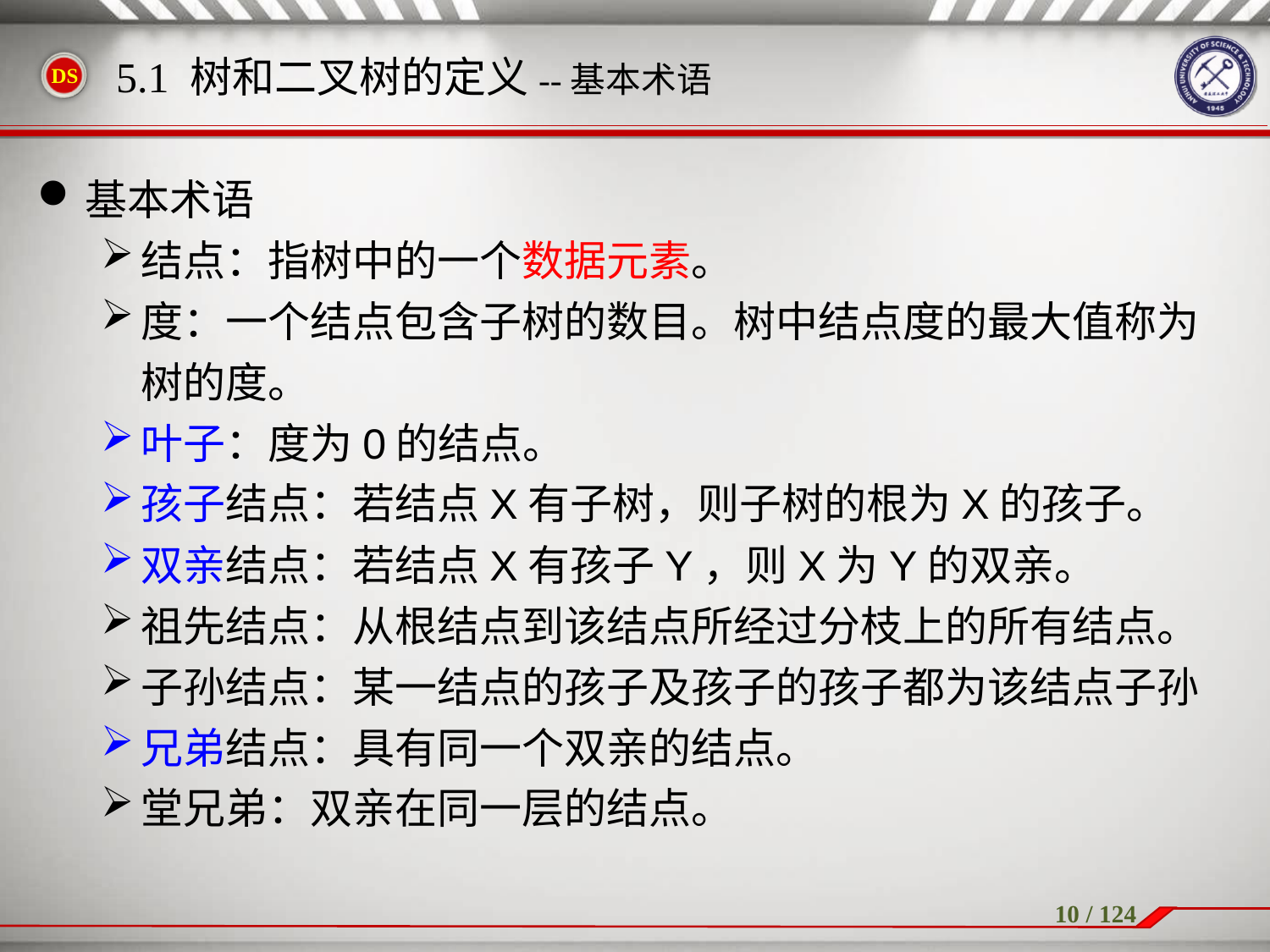

基本术语
结点：指树中的一个数据元素。
度：一个结点包含子树的数目。树中结点度的最大值称为树的度。
叶子：度为0的结点。
孩子结点：若结点X有子树，则子树的根为X的孩子。
双亲结点：若结点X有孩子Y，则X为Y的双亲。
祖先结点：从根结点到该结点所经过分枝上的所有结点。
子孙结点：某一结点的孩子及孩子的孩子都为该结点子孙
兄弟结点：具有同一个双亲的结点。
堂兄弟：双亲在同一层的结点。
5.1 树和二叉树的定义--基本术语